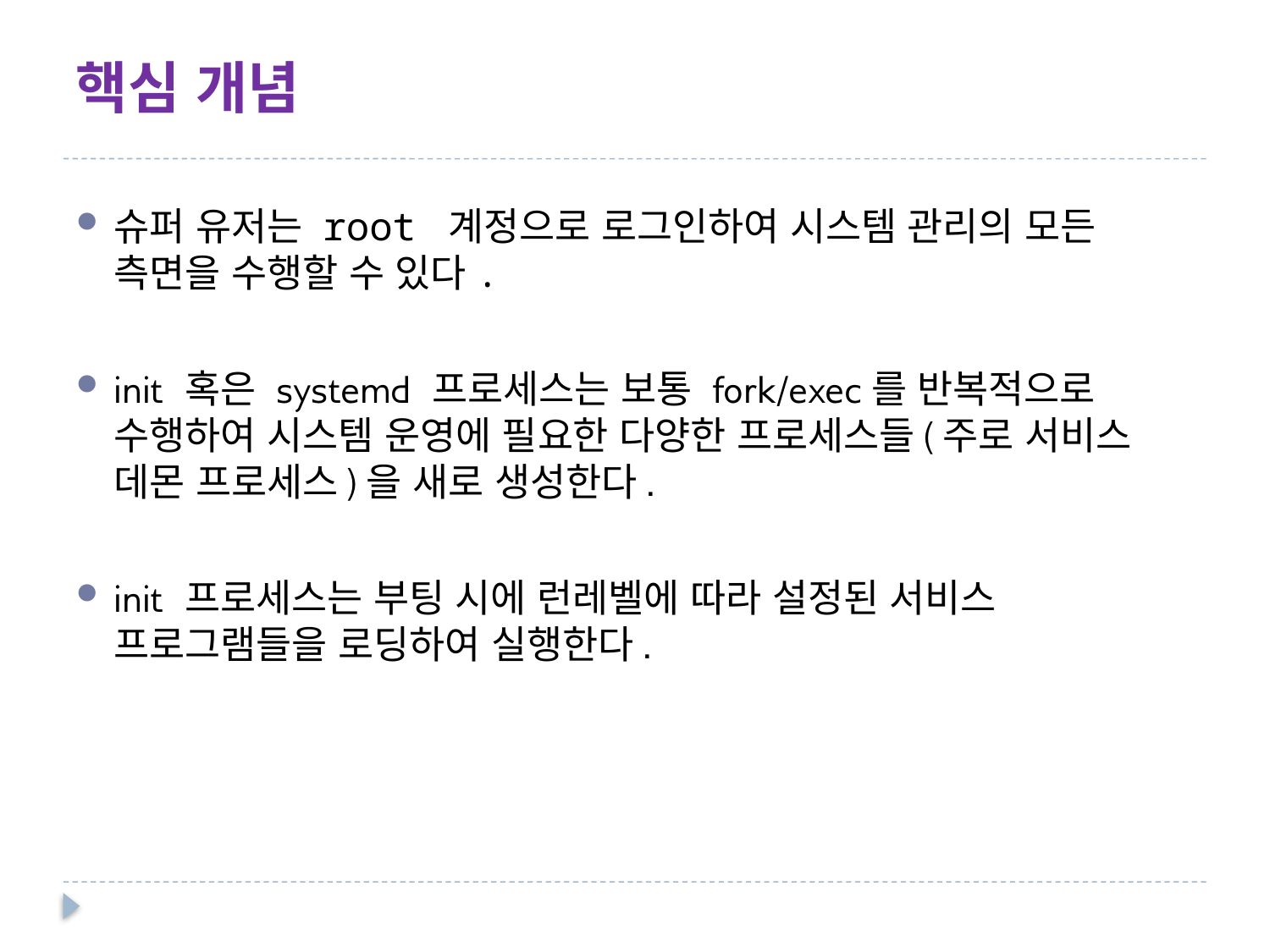

# 핵심 개념
슈퍼 유저는 root 계정으로 로그인하여 시스템 관리의 모든 측면을 수행할 수 있다.

init 혹은 systemd 프로세스는 보통 fork/exec를 반복적으로 수행하여 시스템 운영에 필요한 다양한 프로세스들(주로 서비스 데몬 프로세스)을 새로 생성한다.

init 프로세스는 부팅 시에 런레벨에 따라 설정된 서비스 프로그램들을 로딩하여 실행한다.